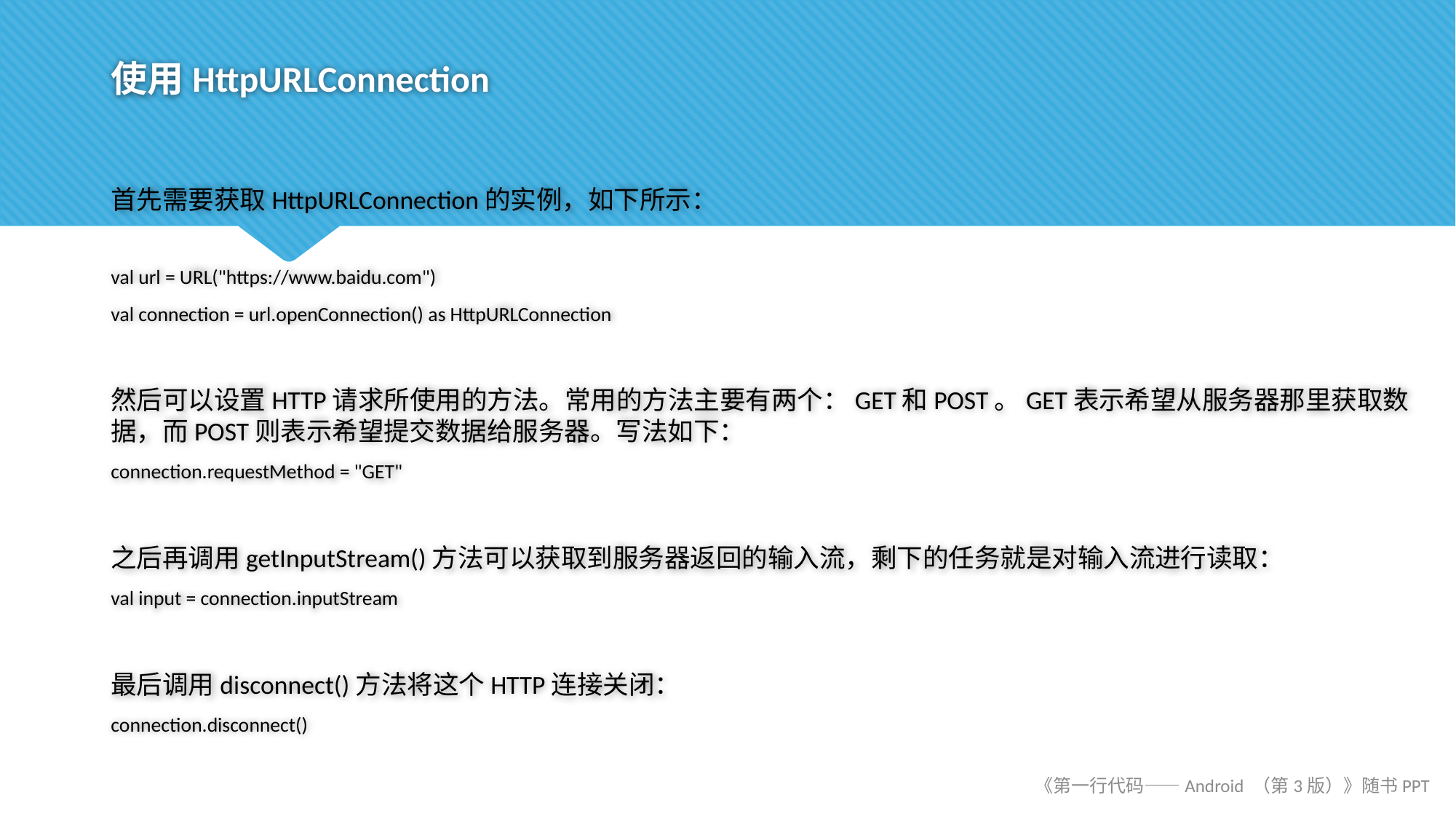

# 使用HttpURLConnection
首先需要获取HttpURLConnection的实例，如下所示：

val url = URL("https://www.baidu.com")
val connection = url.openConnection() as HttpURLConnection

然后可以设置HTTP请求所使用的方法。常用的方法主要有两个：GET和POST。GET表示希望从服务器那里获取数据，而POST则表示希望提交数据给服务器。写法如下：
connection.requestMethod = "GET"

之后再调用getInputStream()方法可以获取到服务器返回的输入流，剩下的任务就是对输入流进行读取：
val input = connection.inputStream

最后调用disconnect()方法将这个HTTP连接关闭：
connection.disconnect()